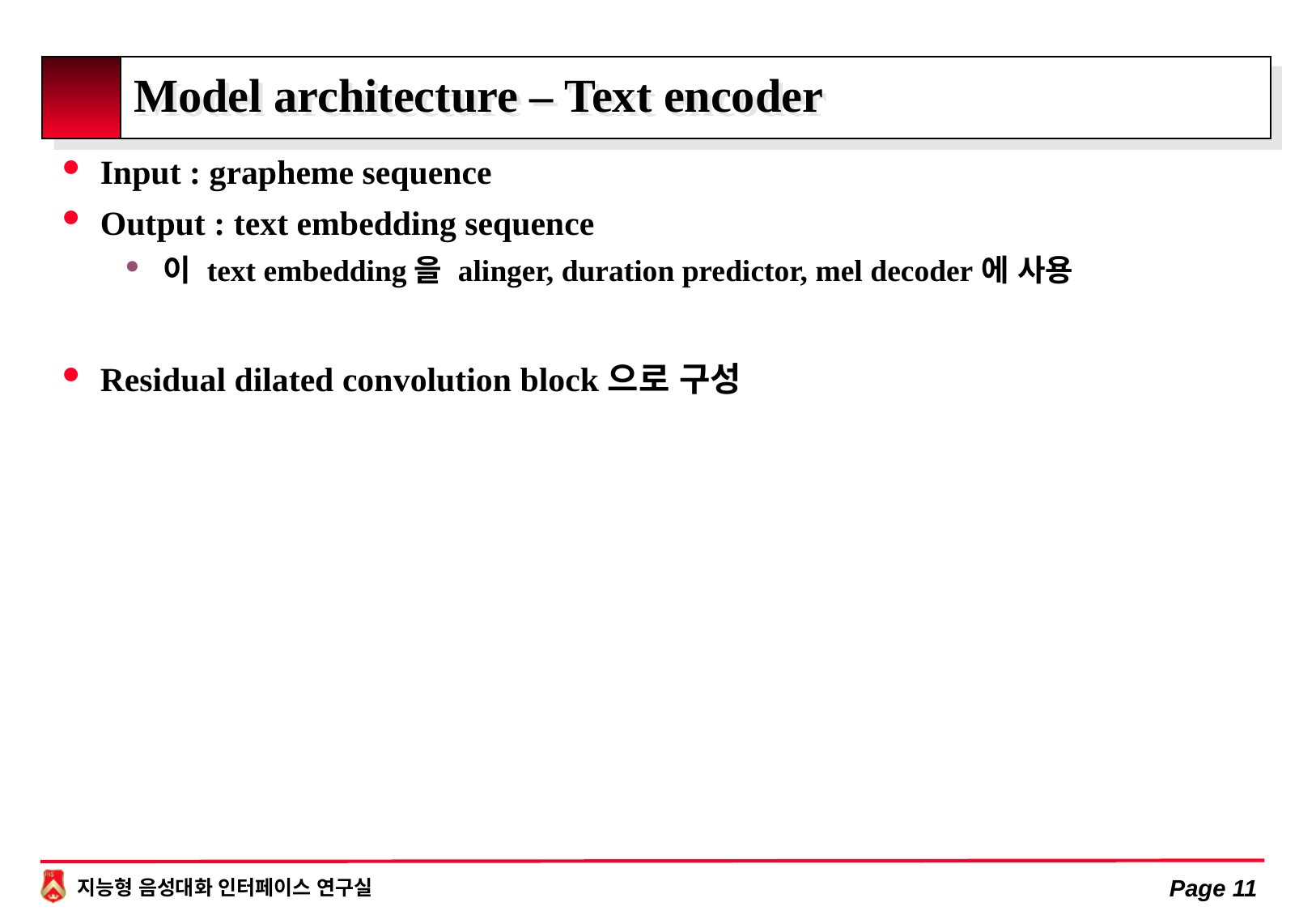

# Model architecture – Text encoder
Input : grapheme sequence
Output : text embedding sequence
이 text embedding을 alinger, duration predictor, mel decoder에 사용

Residual dilated convolution block으로 구성
Page 11